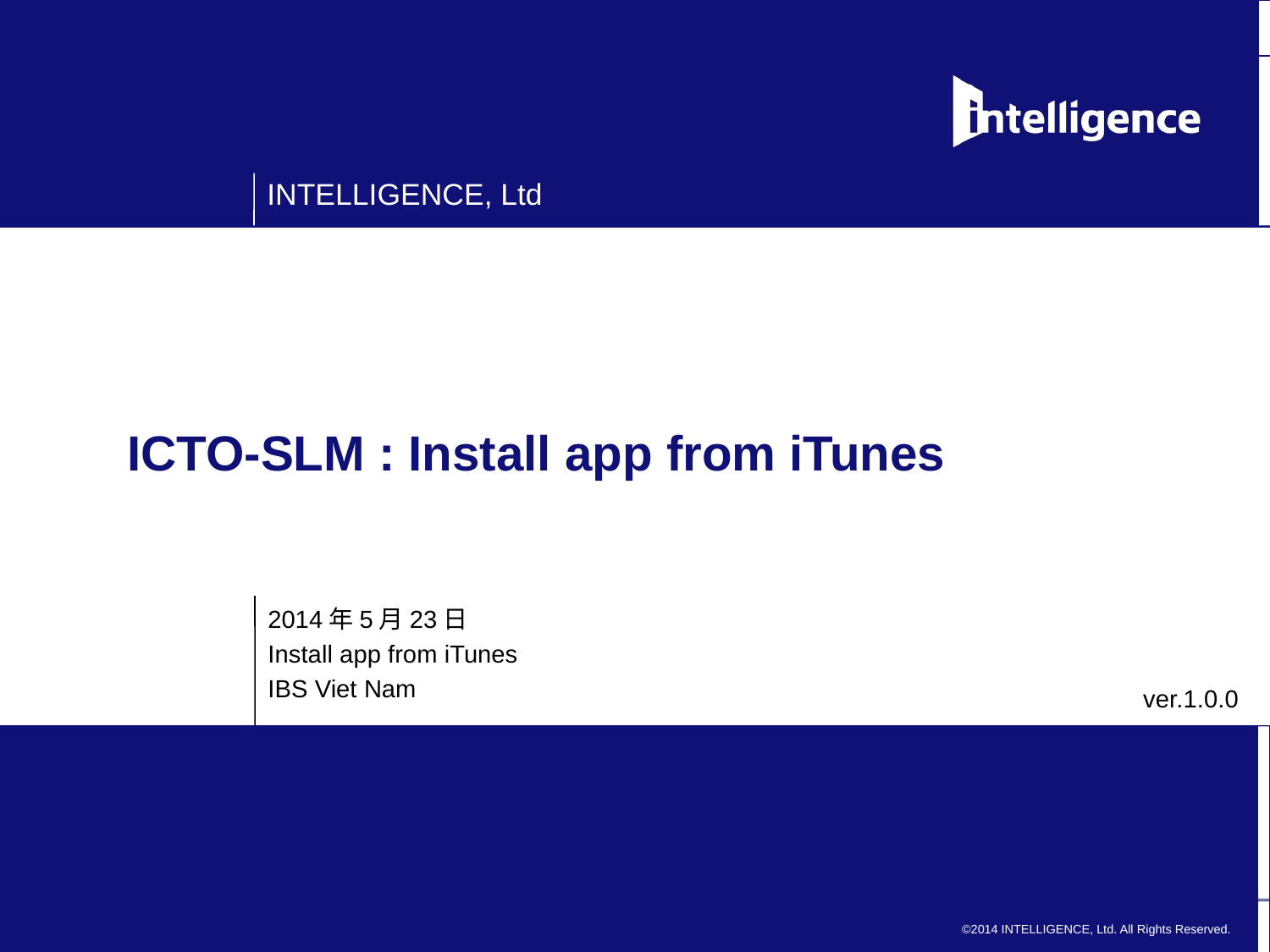

# ICTO-SLM : Install app from iTunes
2014年5月23日
Install app from iTunes
IBS Viet Nam
ver.1.0.0